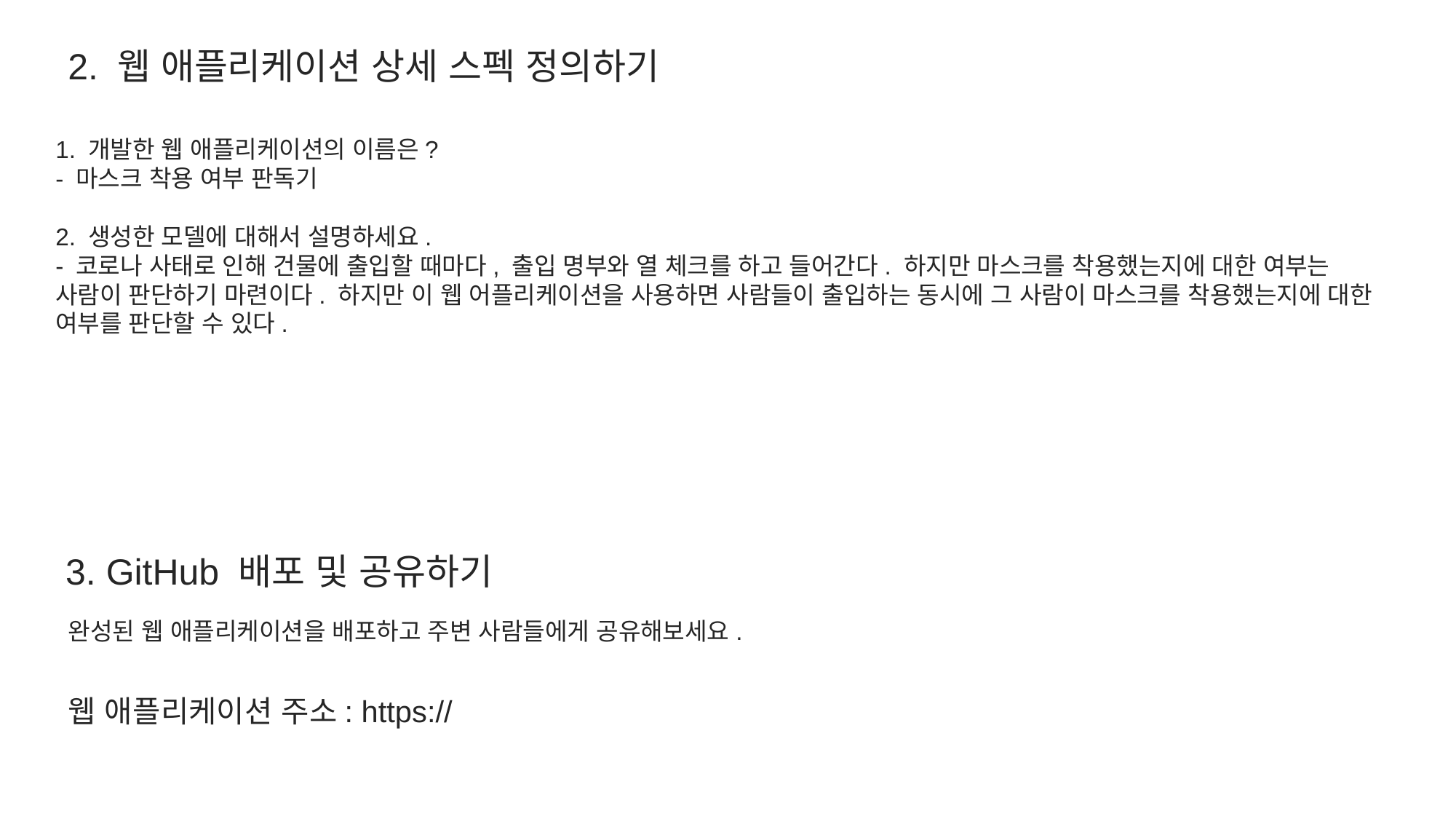

2. 웹 애플리케이션 상세 스펙 정의하기
1. 개발한 웹 애플리케이션의 이름은?
- 마스크 착용 여부 판독기
2. 생성한 모델에 대해서 설명하세요.
- 코로나 사태로 인해 건물에 출입할 때마다, 출입 명부와 열 체크를 하고 들어간다. 하지만 마스크를 착용했는지에 대한 여부는 사람이 판단하기 마련이다. 하지만 이 웹 어플리케이션을 사용하면 사람들이 출입하는 동시에 그 사람이 마스크를 착용했는지에 대한 여부를 판단할 수 있다.
3. GitHub 배포 및 공유하기
완성된 웹 애플리케이션을 배포하고 주변 사람들에게 공유해보세요.
웹 애플리케이션 주소: https://